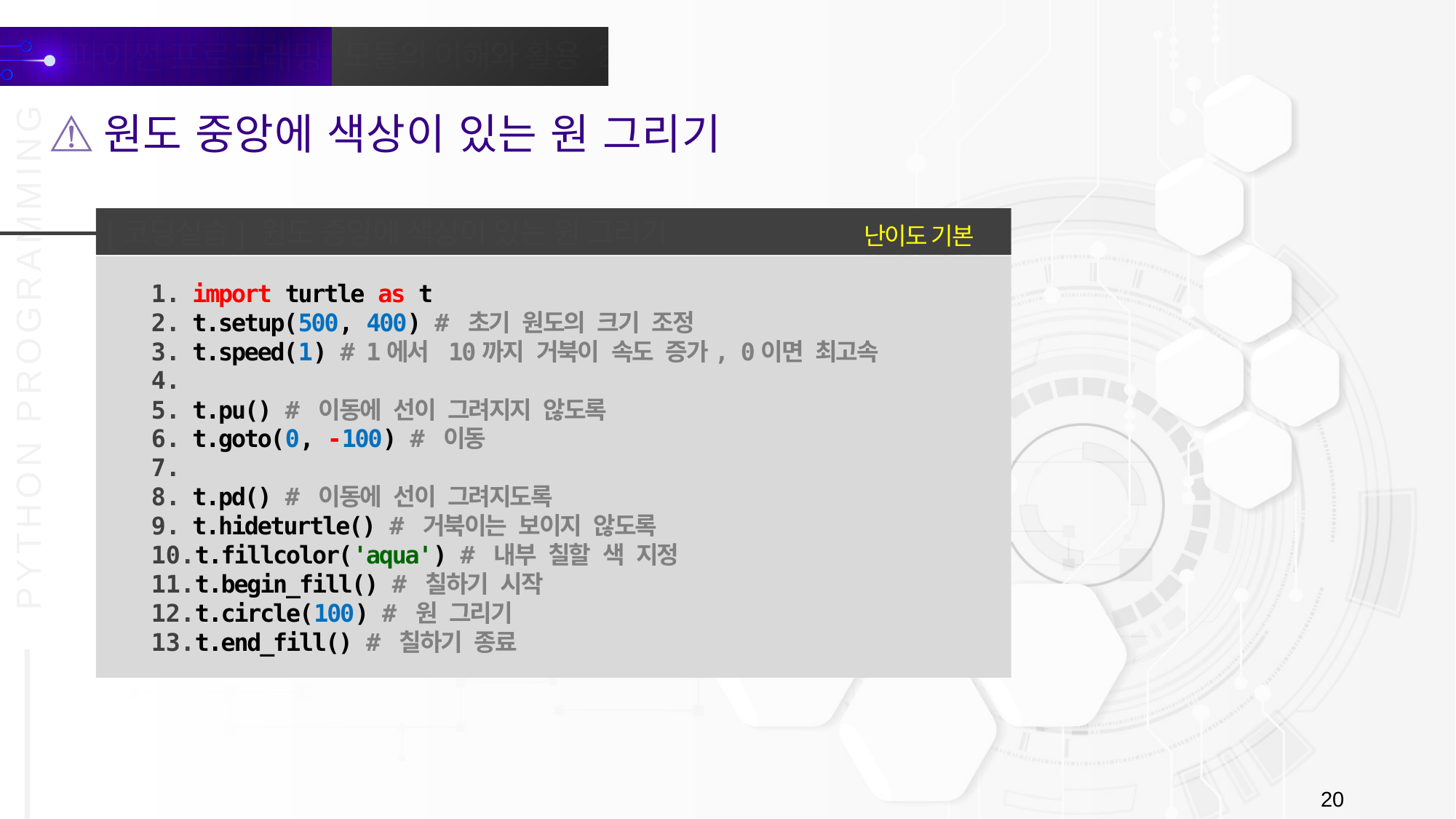

원도 중앙에 색상이 있는 원 그리기

[코딩실습] 원도 중앙에 색상이 있는 원 그리기
난이도 기본
import turtle as t
t.setup(500, 400) # 초기 원도의 크기 조정
t.speed(1) # 1에서 10까지 거북이 속도 증가, 0이면 최고속

t.pu() # 이동에 선이 그려지지 않도록
t.goto(0, -100) # 이동

t.pd() # 이동에 선이 그려지도록
t.hideturtle() # 거북이는 보이지 않도록
t.fillcolor('aqua') # 내부 칠할 색 지정
t.begin_fill() # 칠하기 시작
t.circle(100) # 원 그리기
t.end_fill() # 칠하기 종료
20